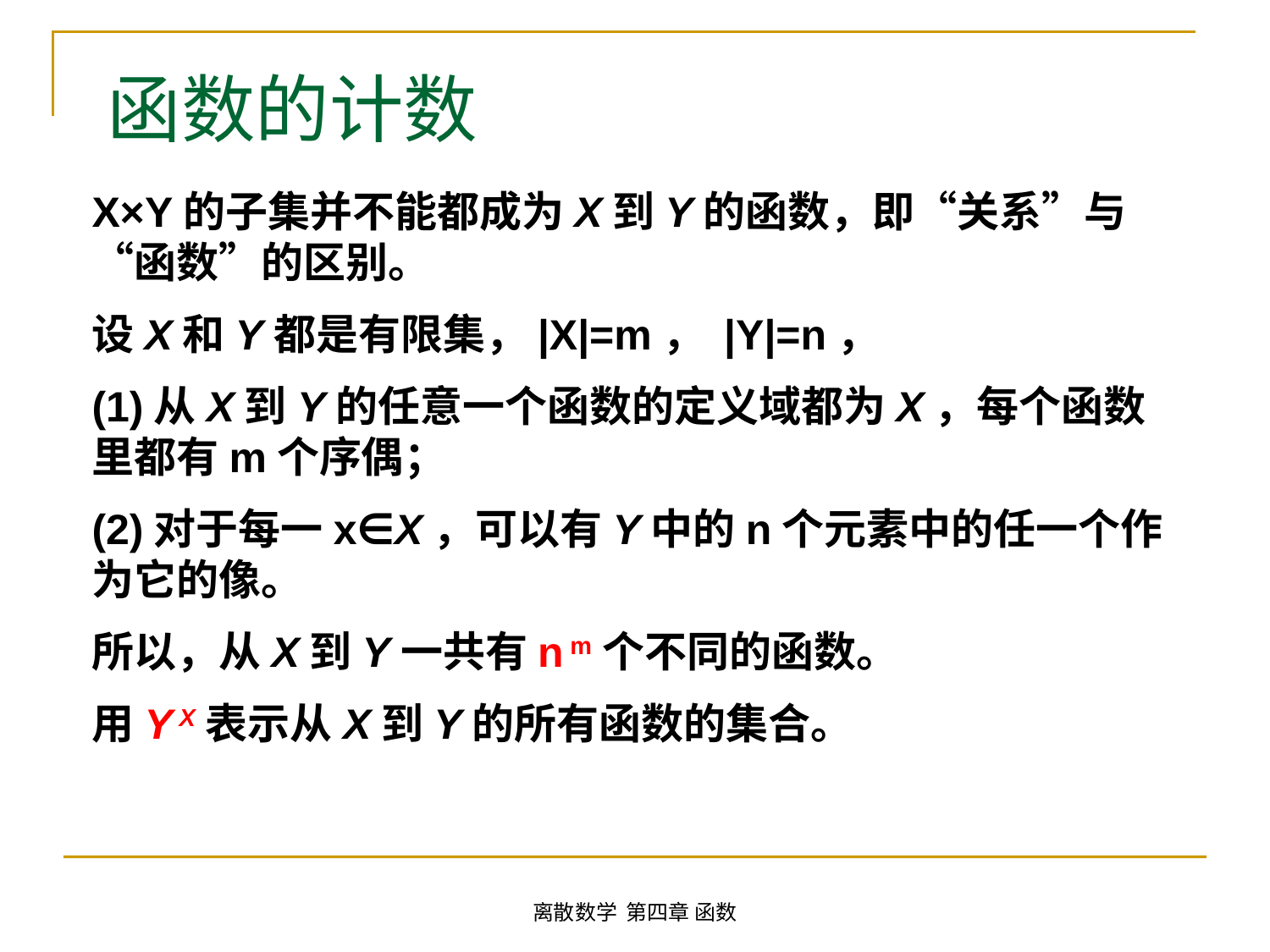

函数的计数
X×Y的子集并不能都成为X到Y的函数，即“关系”与“函数”的区别。
设X和Y都是有限集，|X|=m， |Y|=n，
(1)从X到Y的任意一个函数的定义域都为X，每个函数里都有m个序偶；
(2)对于每一x∈X，可以有Y中的n个元素中的任一个作为它的像。
所以，从X到Y一共有n m个不同的函数。
用Y X表示从X到Y的所有函数的集合。

7
离散数学  第四章 函数